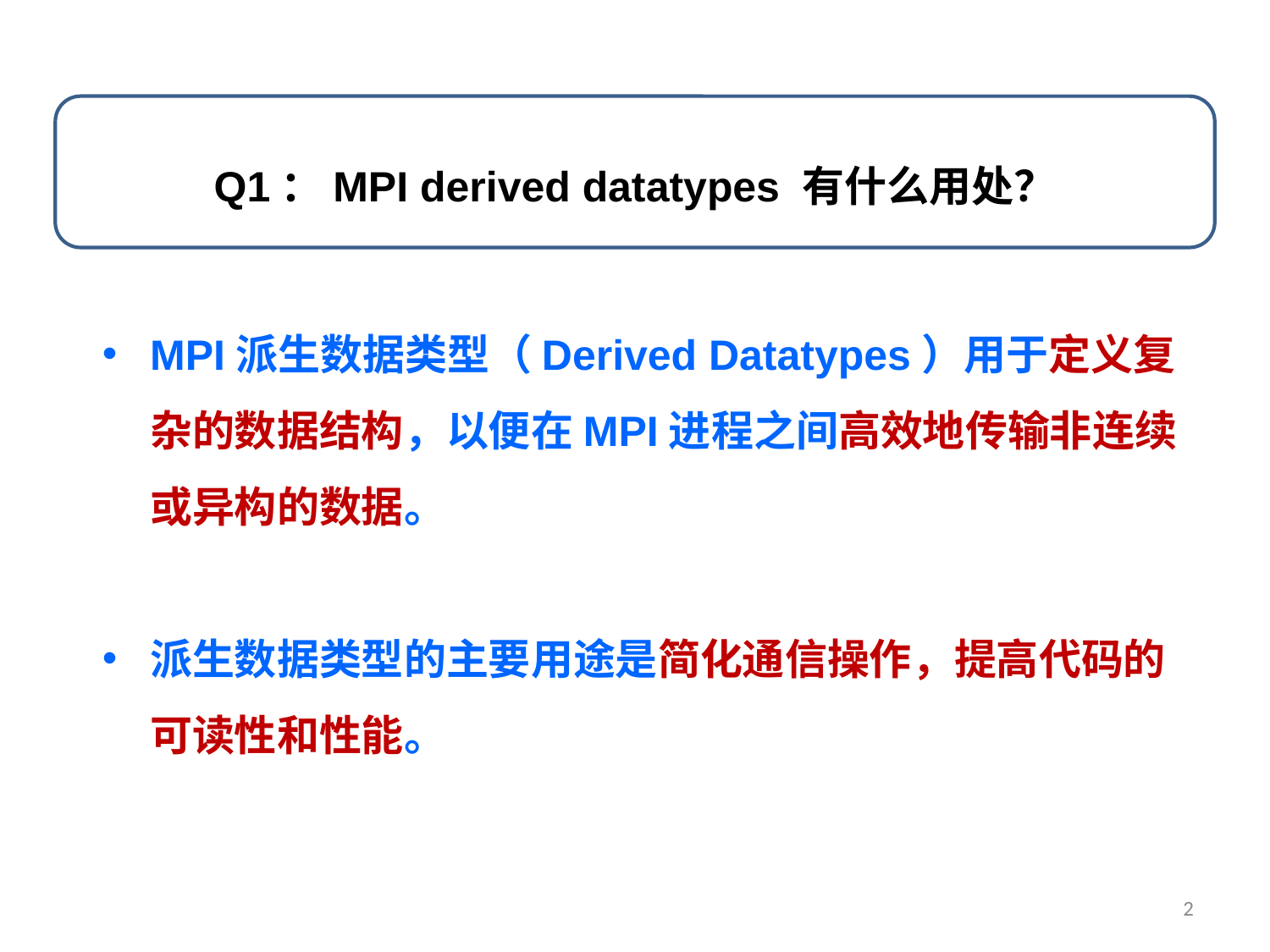

Q1：MPI derived datatypes 有什么用处？
MPI派生数据类型（Derived Datatypes）用于定义复杂的数据结构，以便在MPI进程之间高效地传输非连续或异构的数据。

派生数据类型的主要用途是简化通信操作，提高代码的可读性和性能。
2